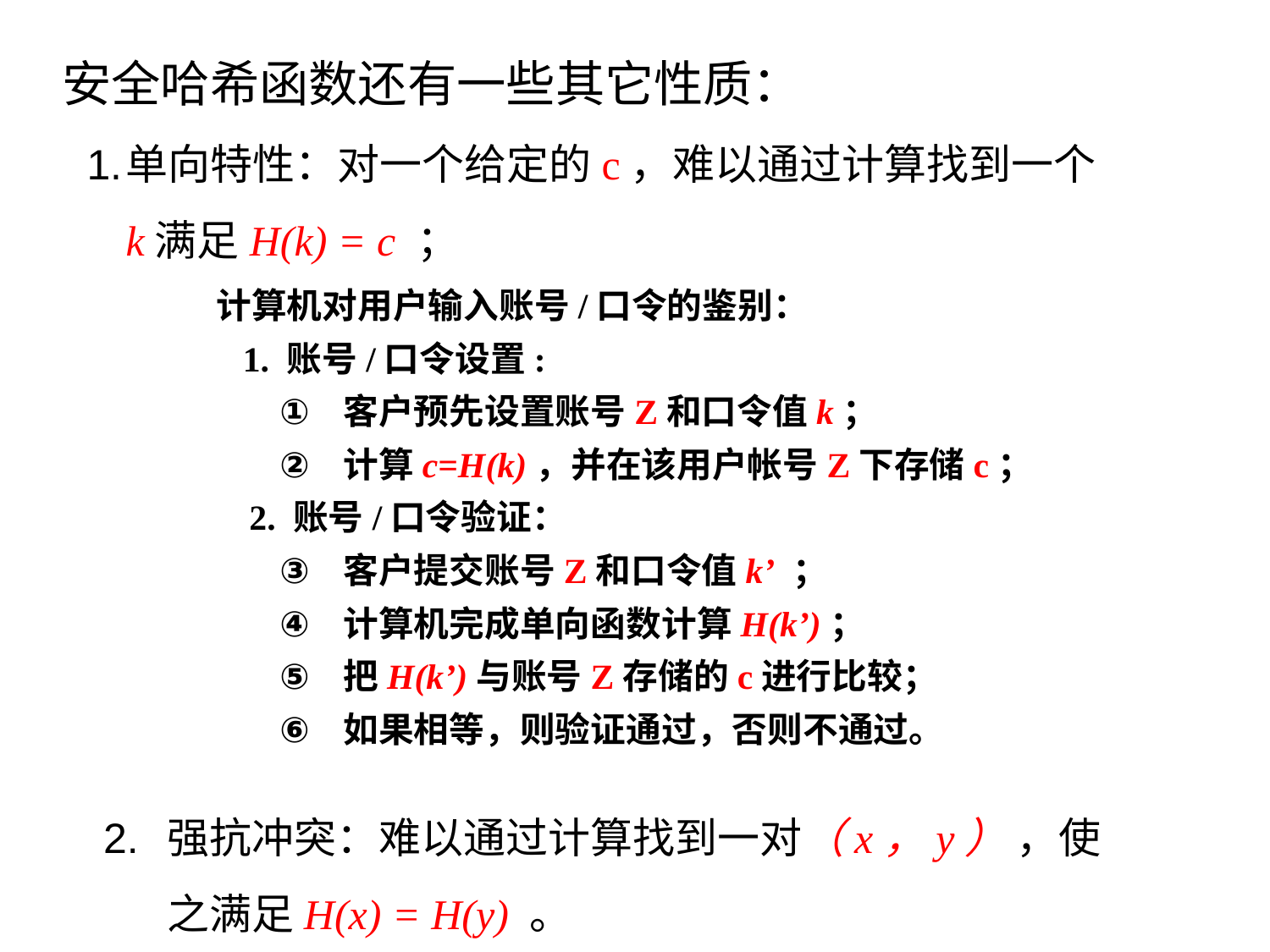

安全哈希函数还有一些其它性质：
单向特性：对一个给定的c，难以通过计算找到一个 k满足H(k) = c ；
计算机对用户输入账号/口令的鉴别：
   1. 账号/口令设置:
客户预先设置账号Z和口令值k；
计算c=H(k)，并在该用户帐号Z下存储c；
 2. 账号/口令验证：
客户提交账号Z和口令值k’ ；
计算机完成单向函数计算H(k’)；
把H(k’)与账号Z存储的c进行比较；
如果相等，则验证通过，否则不通过。
强抗冲突：难以通过计算找到一对（x，y） ，使之满足H(x) = H(y) 。